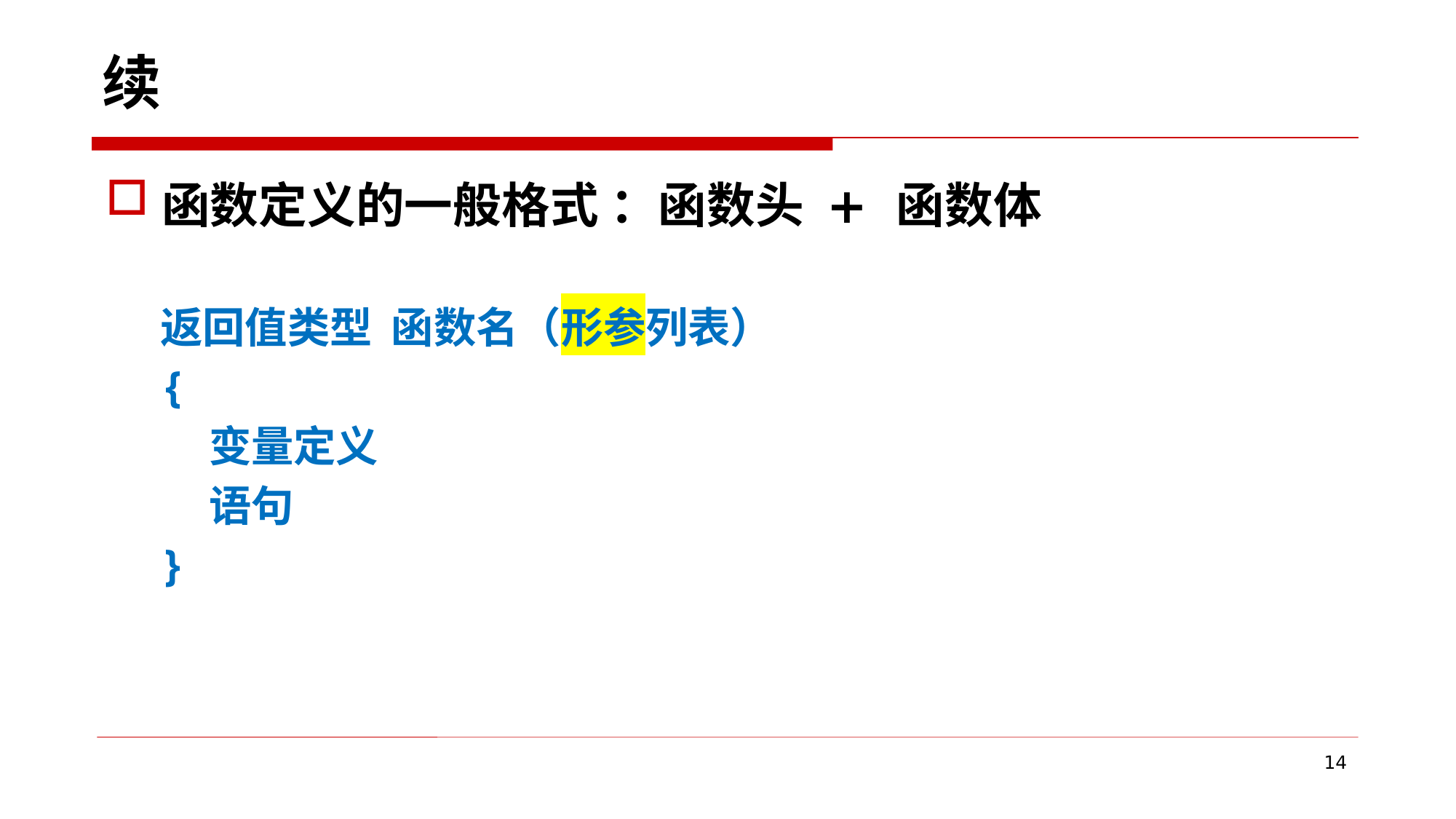

续
函数定义的一般格式 ：函数头 + 函数体

返回值类型  函数名（形参列表）
{
    变量定义
    语句
}
14